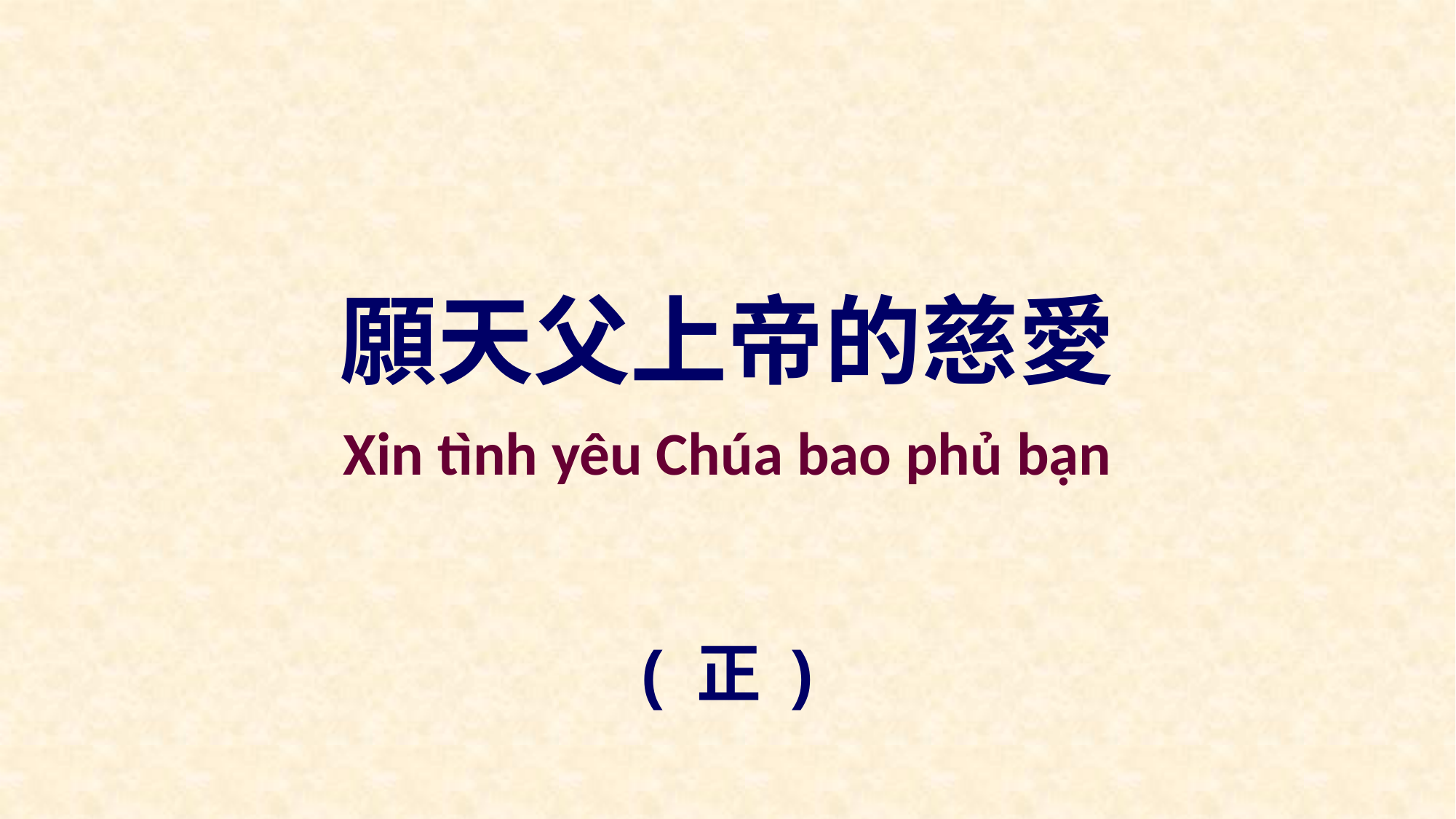

願天父上帝的慈愛
Xin tình yêu Chúa bao phủ bạn
( 正 )